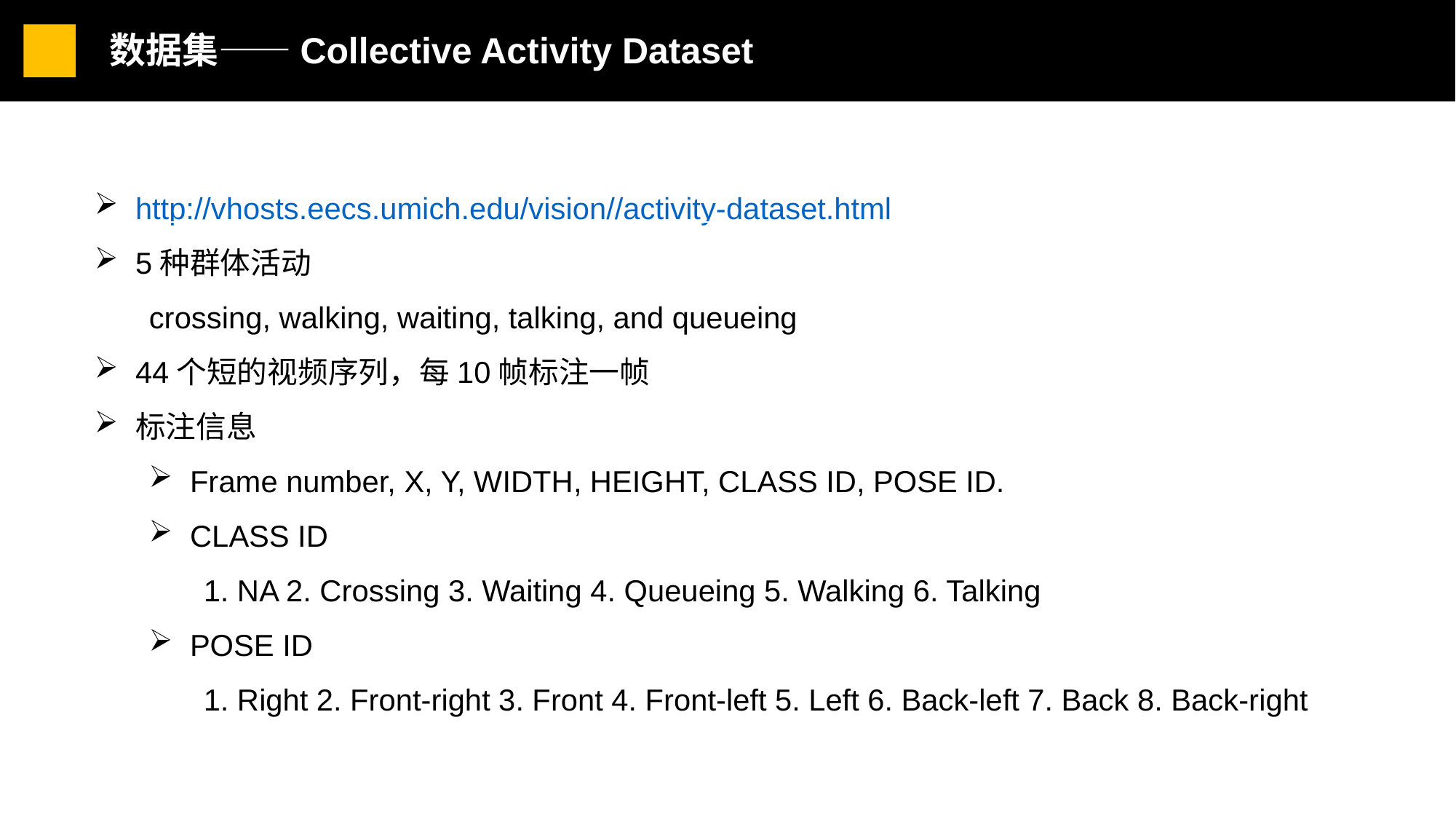

数据集——Collective Activity Dataset

http://vhosts.eecs.umich.edu/vision//activity-dataset.html
5种群体活动
crossing, walking, waiting, talking, and queueing
44个短的视频序列，每10帧标注一帧
标注信息
Frame number, X, Y, WIDTH, HEIGHT, CLASS ID, POSE ID.
CLASS ID
1. NA 2. Crossing 3. Waiting 4. Queueing 5. Walking 6. Talking
POSE ID
1. Right 2. Front-right 3. Front 4. Front-left 5. Left 6. Back-left 7. Back 8. Back-right